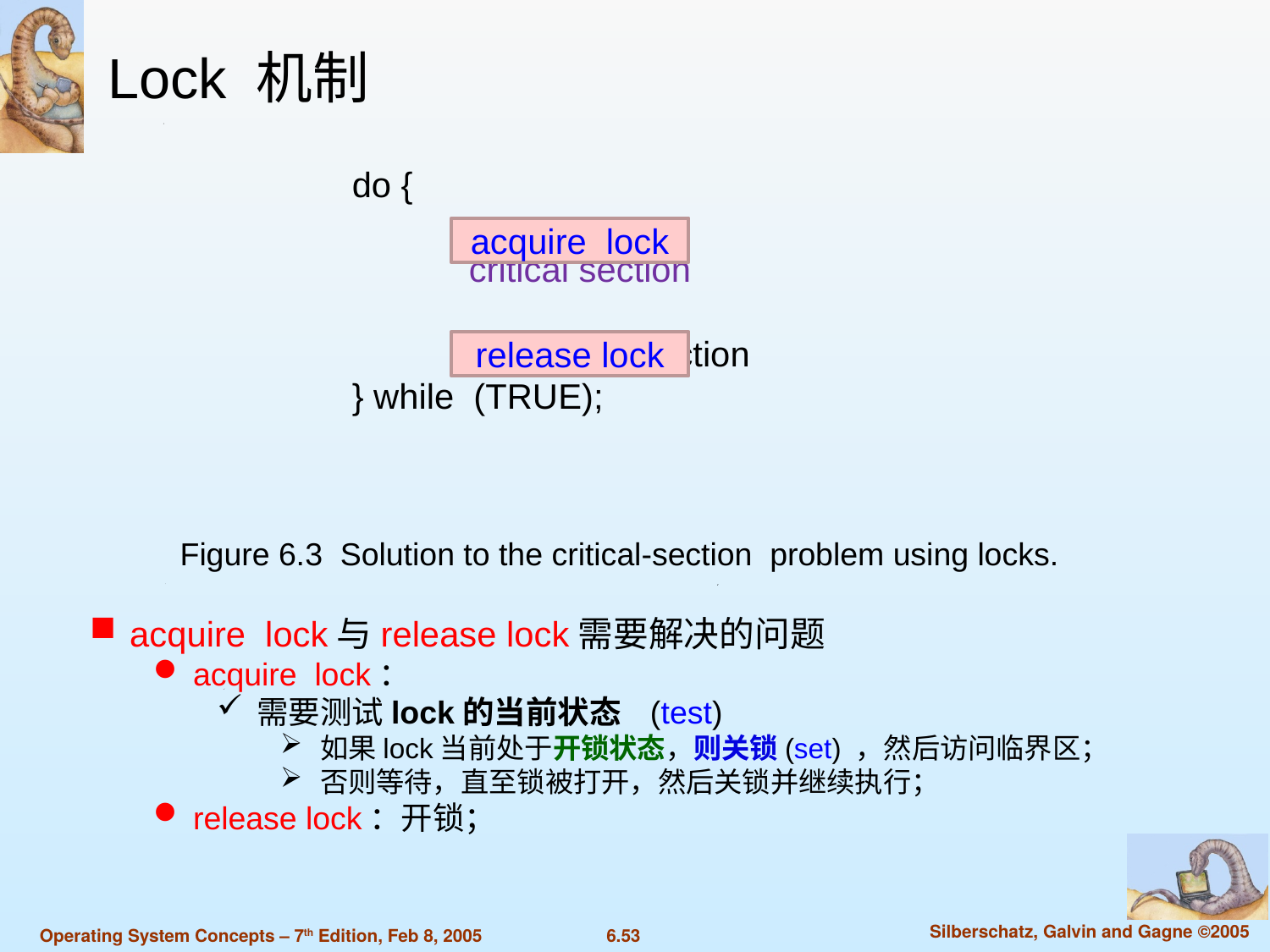

Lock 机制
do {

            critical section

            remainder section
} while  (TRUE);
acquire  lock
release lock
Figure 6.3  Solution to the critical-section  problem using locks.
acquire  lock与release lock需要解决的问题
acquire  lock：
需要测试lock的当前状态   (test)
如果lock当前处于开锁状态，则关锁(set) ，然后访问临界区；
否则等待，直至锁被打开，然后关锁并继续执行；
release lock：开锁；